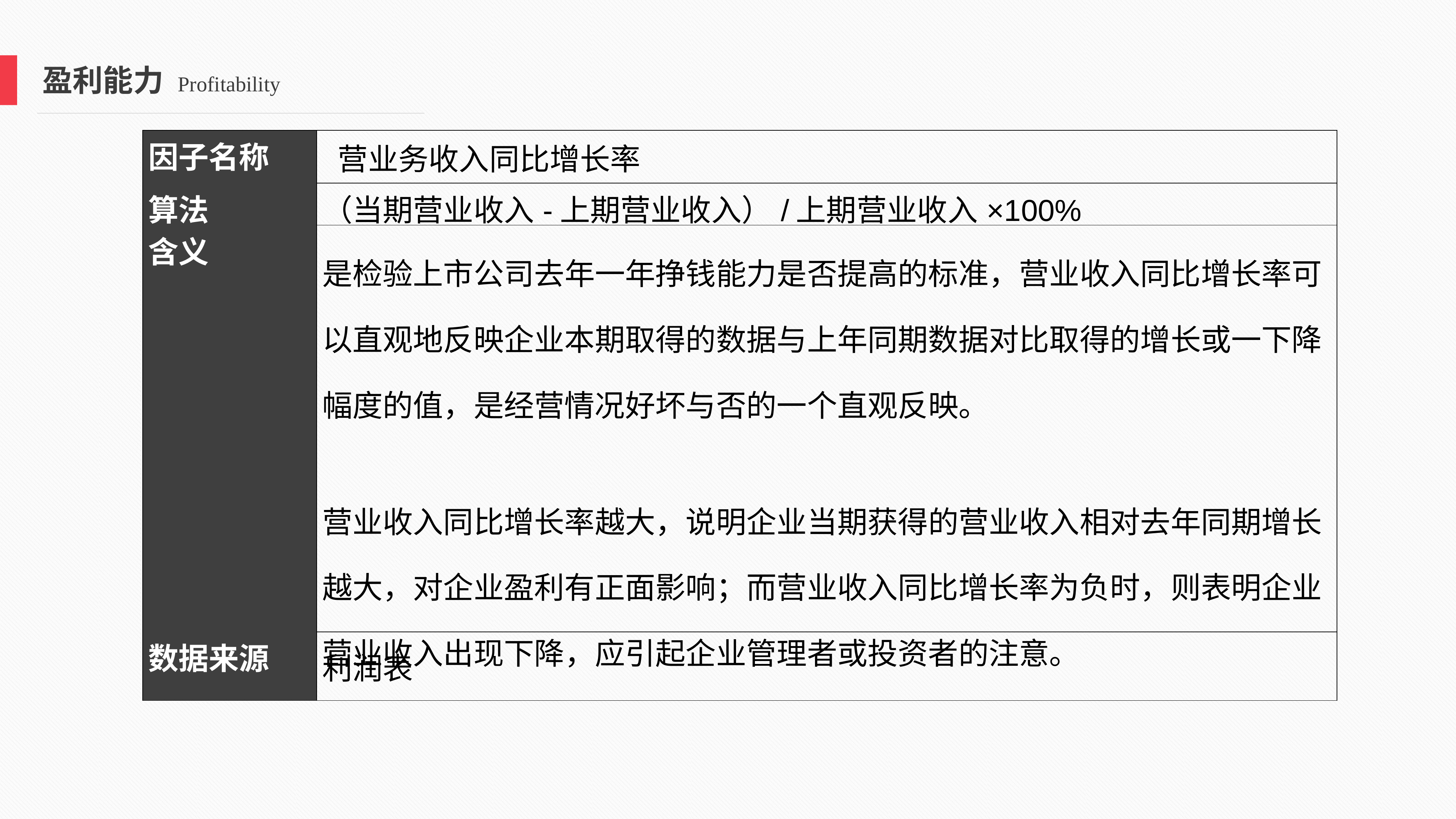

盈利能力 Profitability
| 因子名称 | 营业务收入同比增长率 |
| --- | --- |
| 算法 | （当期营业收入-上期营业收入）/上期营业收入×100% |
| 含义 | 是检验上市公司去年一年挣钱能力是否提高的标准，营业收入同比增长率可以直观地反映企业本期取得的数据与上年同期数据对比取得的增长或一下降幅度的值，是经营情况好坏与否的一个直观反映。 营业收入同比增长率越大，说明企业当期获得的营业收入相对去年同期增长越大，对企业盈利有正面影响；而营业收入同比增长率为负时，则表明企业营业收入出现下降，应引起企业管理者或投资者的注意。 |
| 数据来源 | 利润表 |